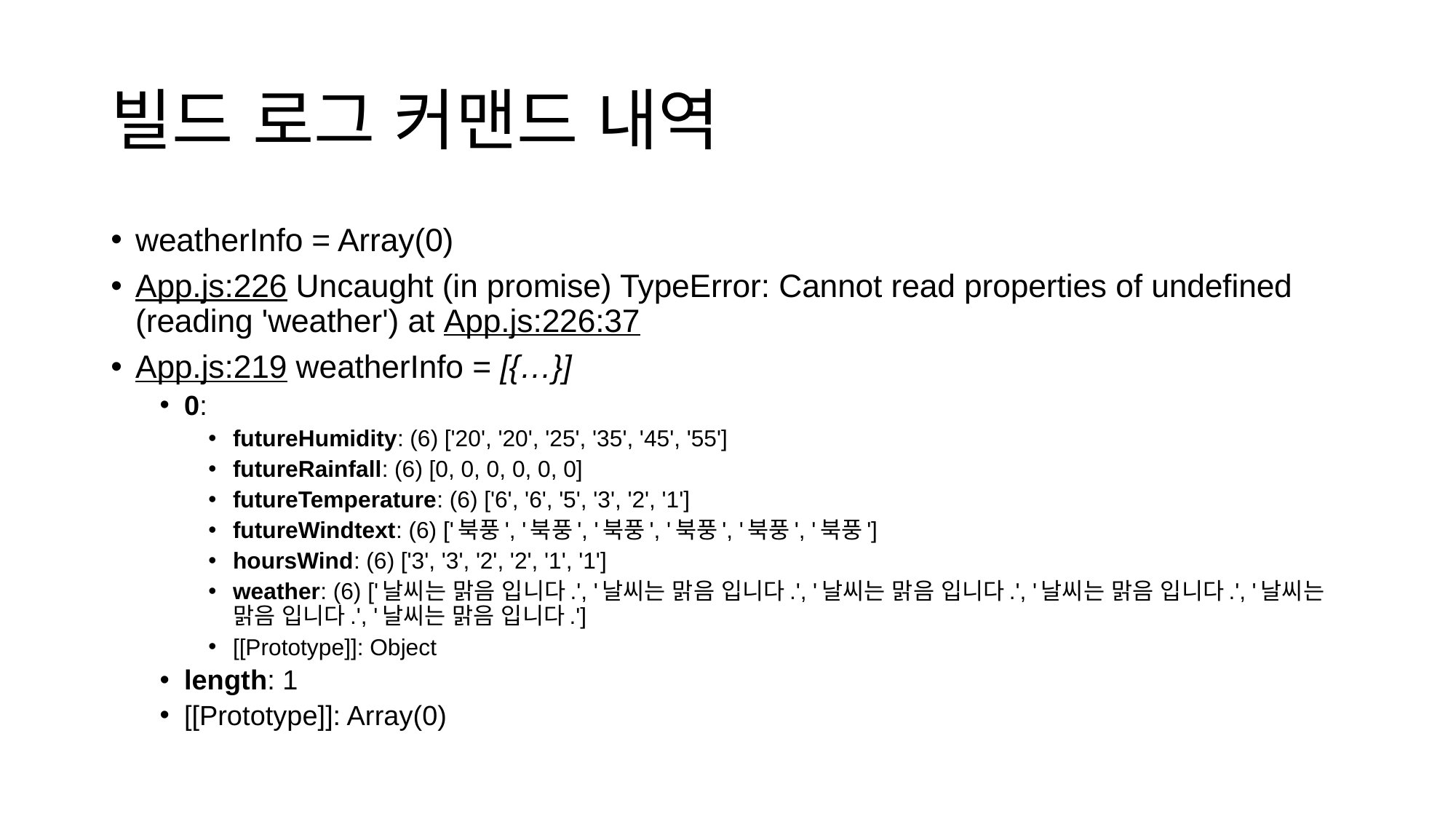

# 빌드 로그 커맨드 내역
weatherInfo = Array(0)
App.js:226 Uncaught (in promise) TypeError: Cannot read properties of undefined (reading 'weather') at App.js:226:37
App.js:219 weatherInfo = [{…}]
0:
futureHumidity: (6) ['20', '20', '25', '35', '45', '55']
futureRainfall: (6) [0, 0, 0, 0, 0, 0]
futureTemperature: (6) ['6', '6', '5', '3', '2', '1']
futureWindtext: (6) ['북풍', '북풍', '북풍', '북풍', '북풍', '북풍']
hoursWind: (6) ['3', '3', '2', '2', '1', '1']
weather: (6) ['날씨는 맑음 입니다.', '날씨는 맑음 입니다.', '날씨는 맑음 입니다.', '날씨는 맑음 입니다.', '날씨는 맑음 입니다.', '날씨는 맑음 입니다.']
[[Prototype]]: Object
length: 1
[[Prototype]]: Array(0)